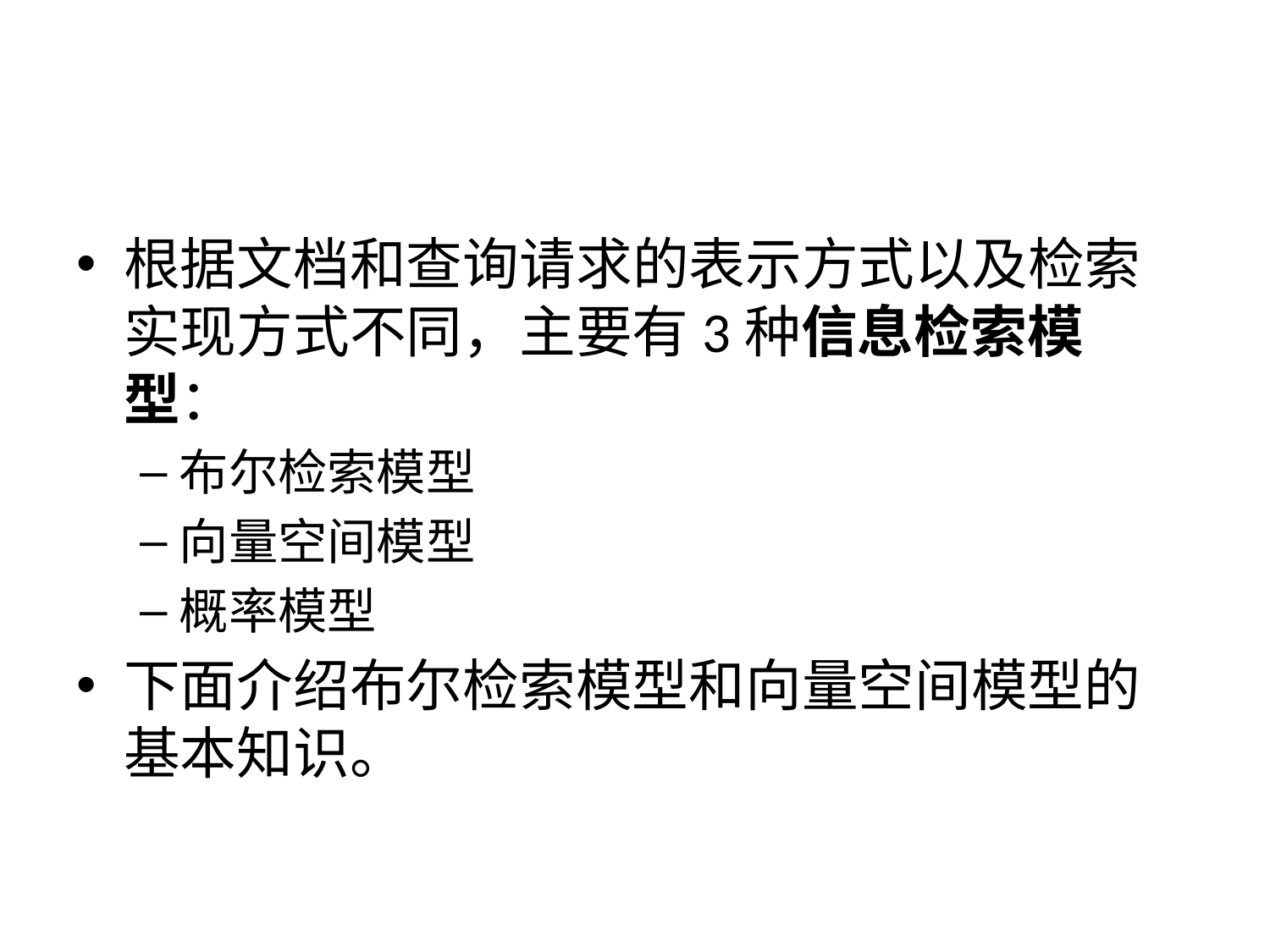

#
根据文档和查询请求的表示方式以及检索实现方式不同，主要有3种信息检索模型：
布尔检索模型
向量空间模型
概率模型
下面介绍布尔检索模型和向量空间模型的基本知识。